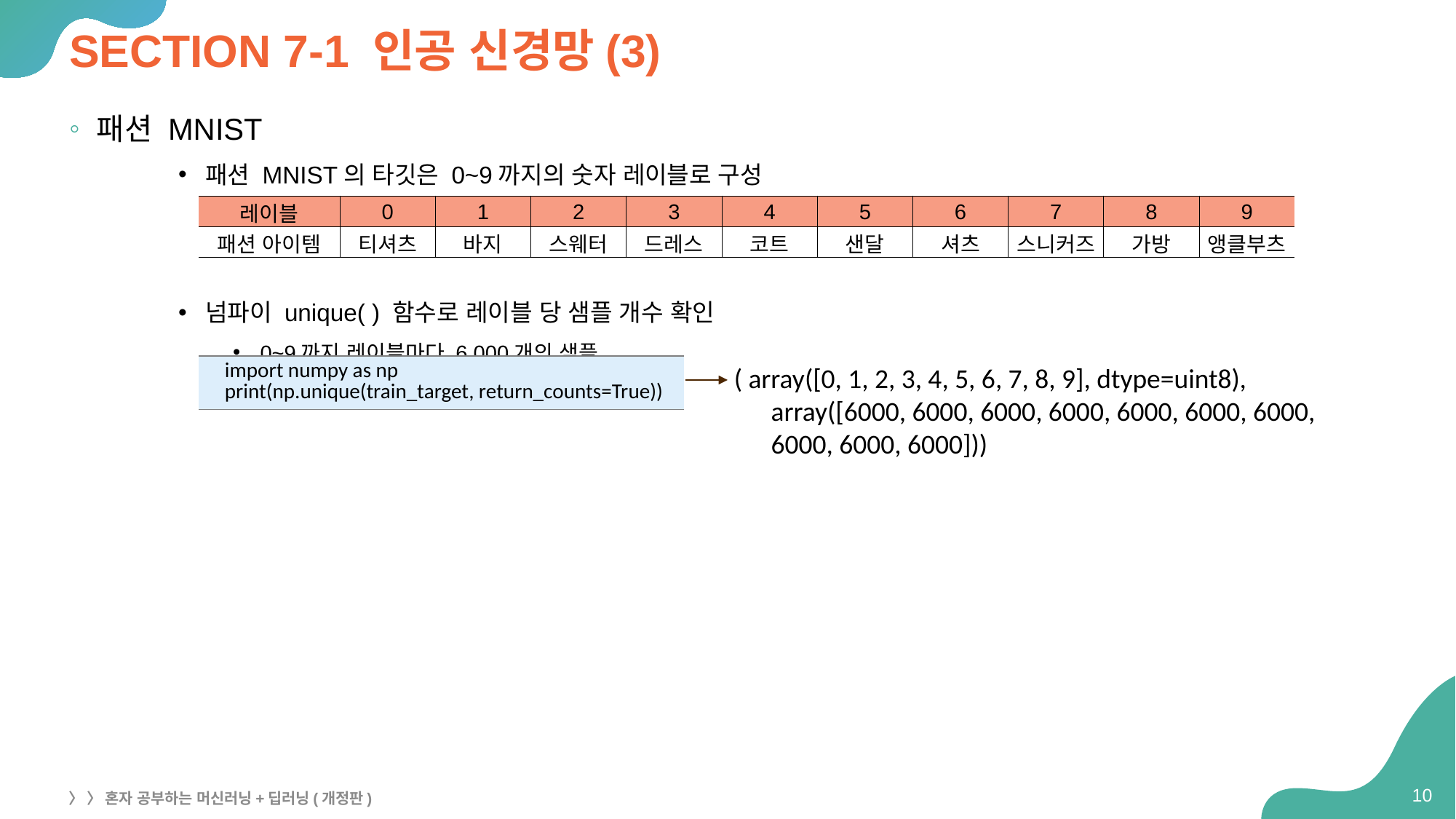

# SECTION 7-1 인공 신경망(3)
패션 MNIST
패션 MNIST의 타깃은 0~9까지의 숫자 레이블로 구성

넘파이 unique( ) 함수로 레이블 당 샘플 개수 확인
0~9까지 레이블마다 6,000개의 샘플
| 레이블 | 0 | 1 | 2 | 3 | 4 | 5 | 6 | 7 | 8 | 9 |
| --- | --- | --- | --- | --- | --- | --- | --- | --- | --- | --- |
| 패션 아이템 | 티셔츠 | 바지 | 스웨터 | 드레스 | 코트 | 샌달 | 셔츠 | 스니커즈 | 가방 | 앵클부츠 |
| import numpy as np print(np.unique(train\_target, return\_counts=True)) |
| --- |
( array([0, 1, 2, 3, 4, 5, 6, 7, 8, 9], dtype=uint8),
      array([6000, 6000, 6000, 6000, 6000, 6000, 6000,
      6000, 6000, 6000]))
10
〉 〉 혼자 공부하는 머신러닝+딥러닝(개정판)